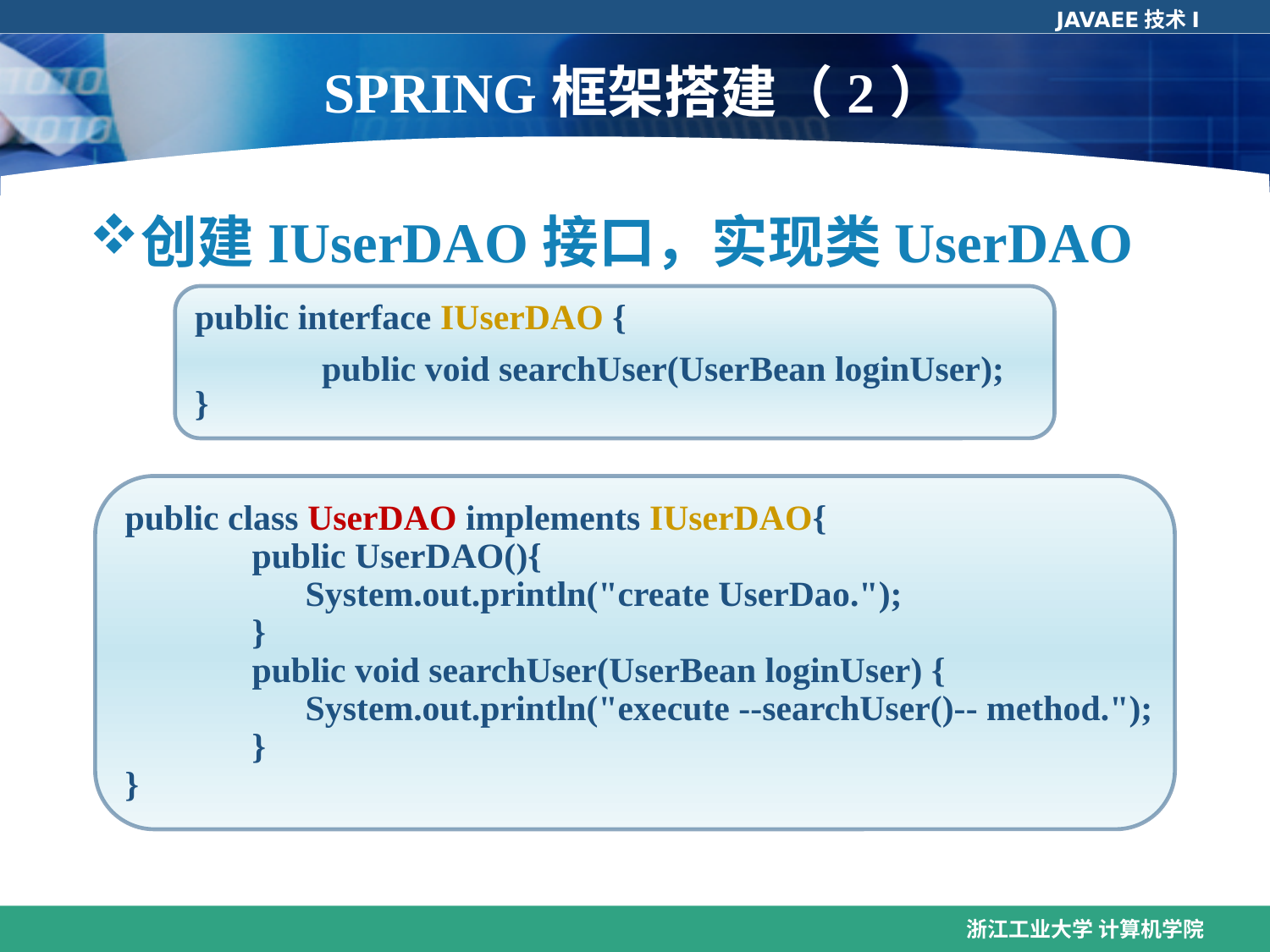

# SPRING框架搭建（2）
创建IUserDAO接口，实现类UserDAO

public interface IUserDAO {
	public void searchUser(UserBean loginUser);
}
public class UserDAO implements IUserDAO{
	public UserDAO(){
	      System.out.println("create UserDao.");
	}
	public void searchUser(UserBean loginUser) {
	      System.out.println("execute --searchUser()-- method.");
	}
}